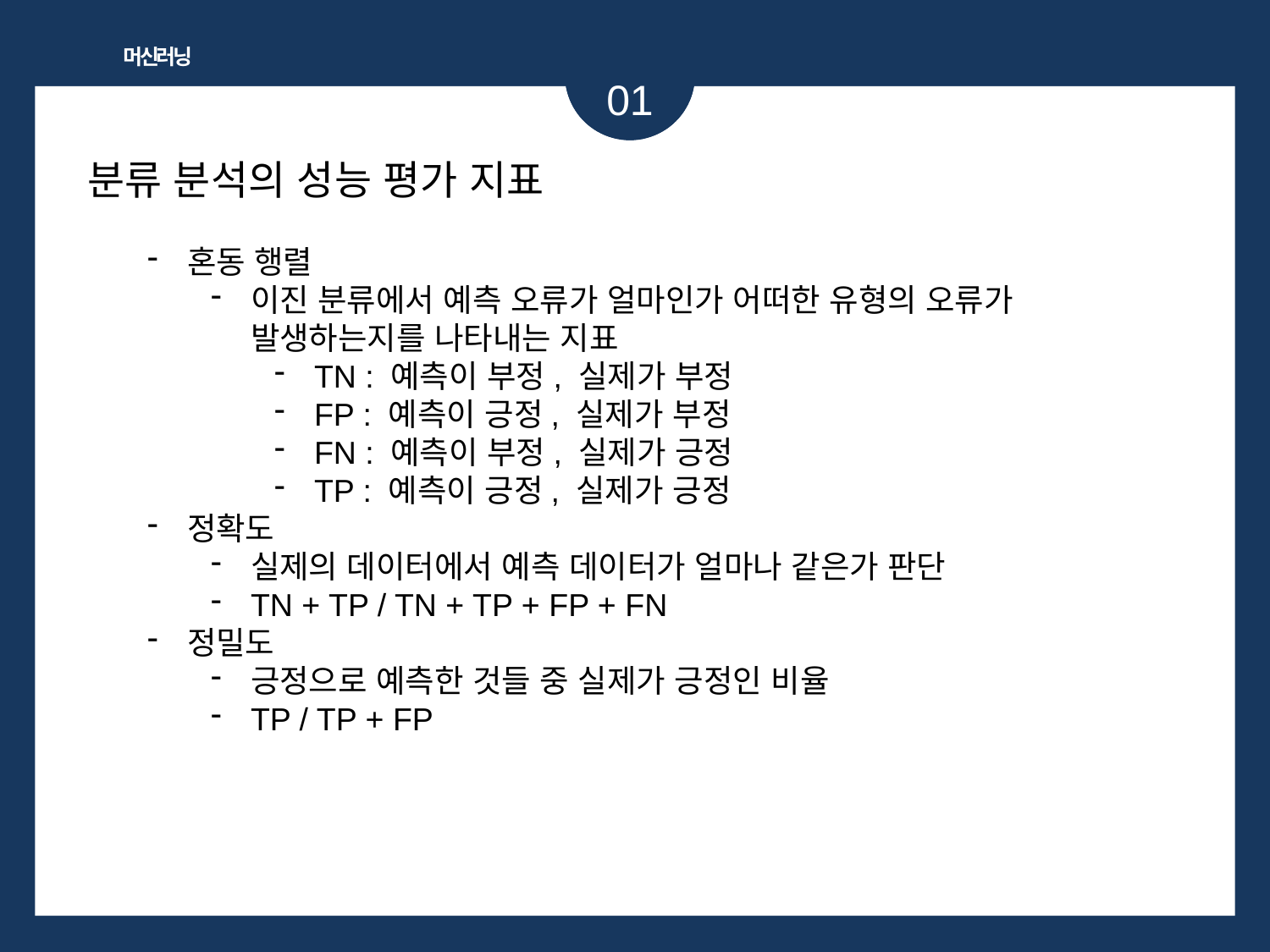

머신러닝
01
분류 분석의 성능 평가 지표
혼동 행렬
이진 분류에서 예측 오류가 얼마인가 어떠한 유형의 오류가 발생하는지를 나타내는 지표
TN : 예측이 부정, 실제가 부정
FP : 예측이 긍정, 실제가 부정
FN : 예측이 부정, 실제가 긍정
TP : 예측이 긍정, 실제가 긍정
정확도
실제의 데이터에서 예측 데이터가 얼마나 같은가 판단
TN + TP / TN + TP + FP + FN
정밀도
긍정으로 예측한 것들 중 실제가 긍정인 비율
TP / TP + FP